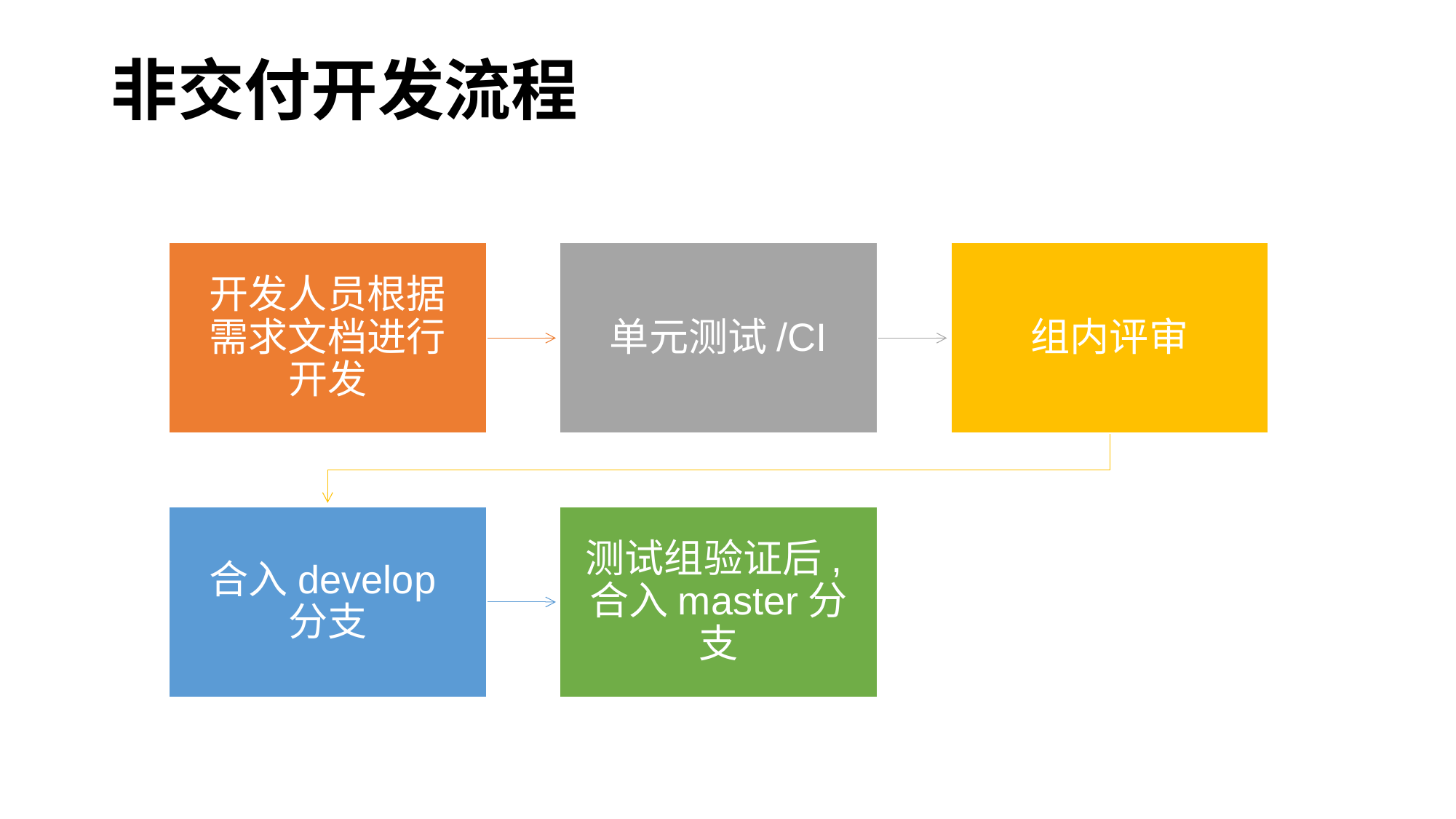

# 非交付开发流程

开发人员根据需求文档进行开发

单元测试/CI

组内评审

合入develop分支
测试组验证后,合入master分支